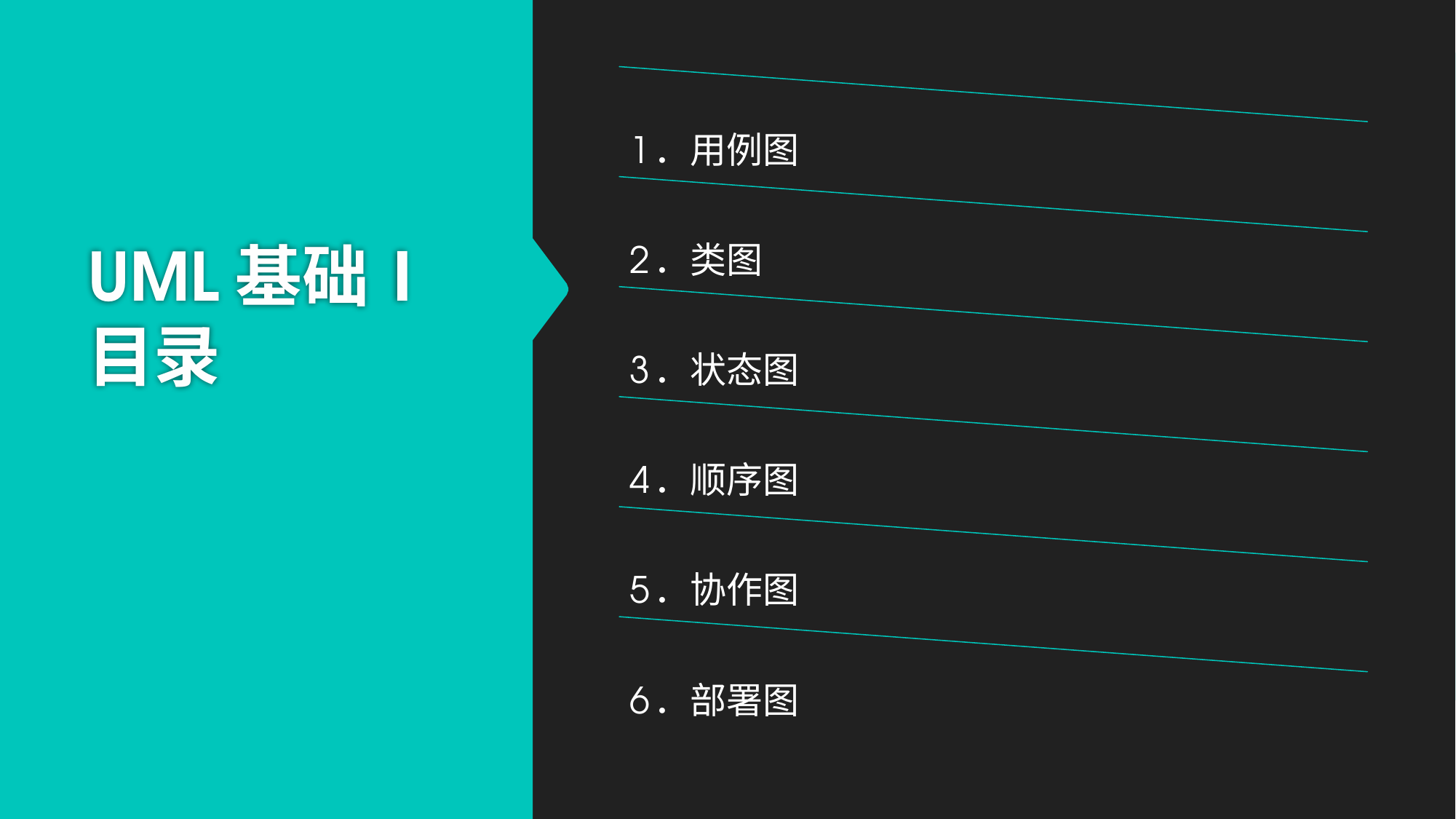

1．用例图
4．顺序图
5．协作图
6．部署图
2．类图
3．状态图

# UML基础Ⅰ目录